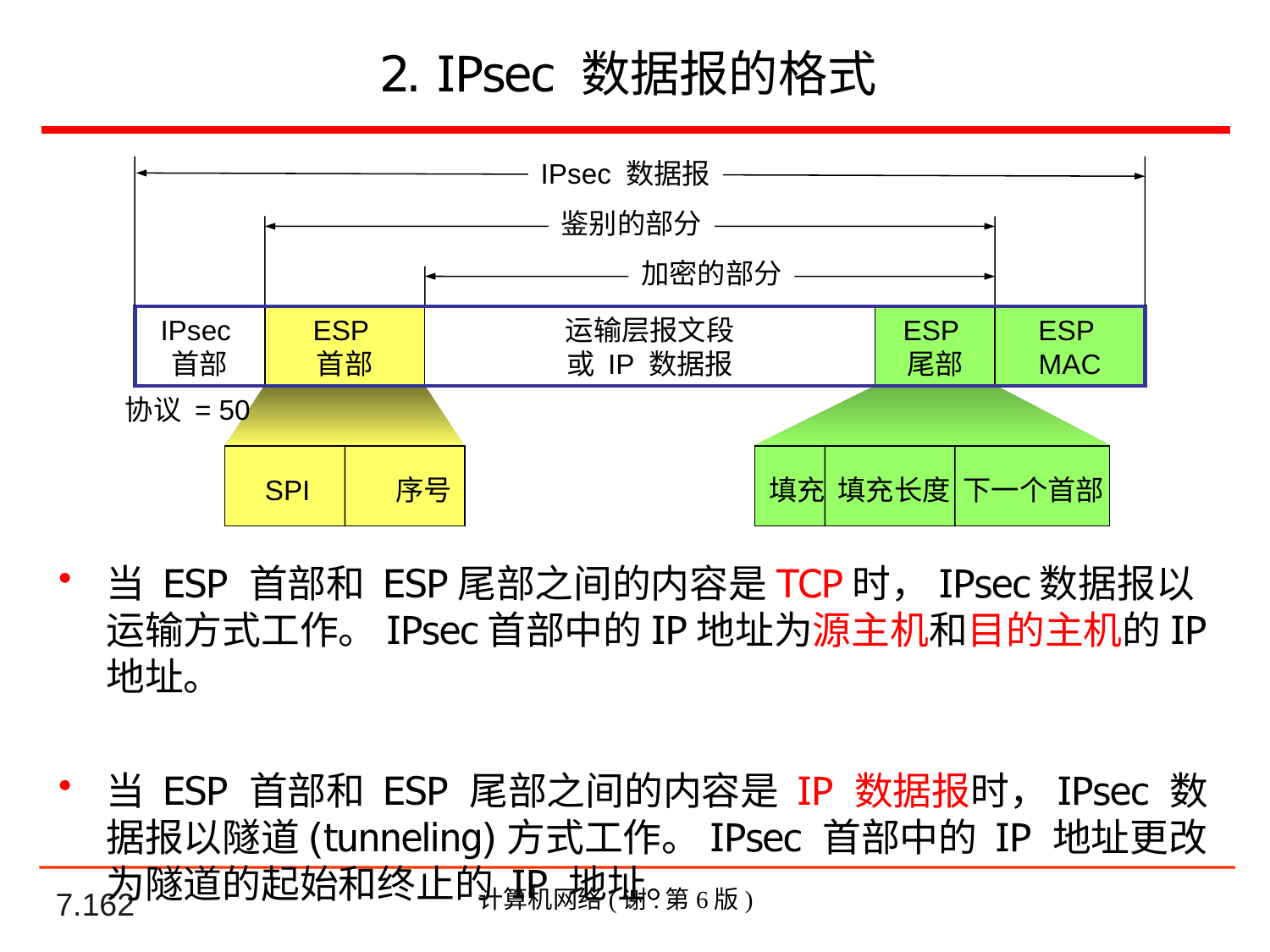

# 2. IPsec 数据报的格式
IPsec 数据报

鉴别的部分

加密的部分

IPsec
首部

ESP
首部
运输层报文段
或 IP 数据报
ESP
尾部
ESP
MAC

协议 = 50

SPI          序号
  填充  填充长度  下一个首部
当 ESP 首部和 ESP尾部之间的内容是TCP时，IPsec数据报以运输方式工作。IPsec首部中的IP地址为源主机和目的主机的IP地址。

当 ESP 首部和 ESP 尾部之间的内容是 IP 数据报时，IPsec 数据报以隧道(tunneling)方式工作。IPsec 首部中的 IP 地址更改为隧道的起始和终止的 IP 地址。